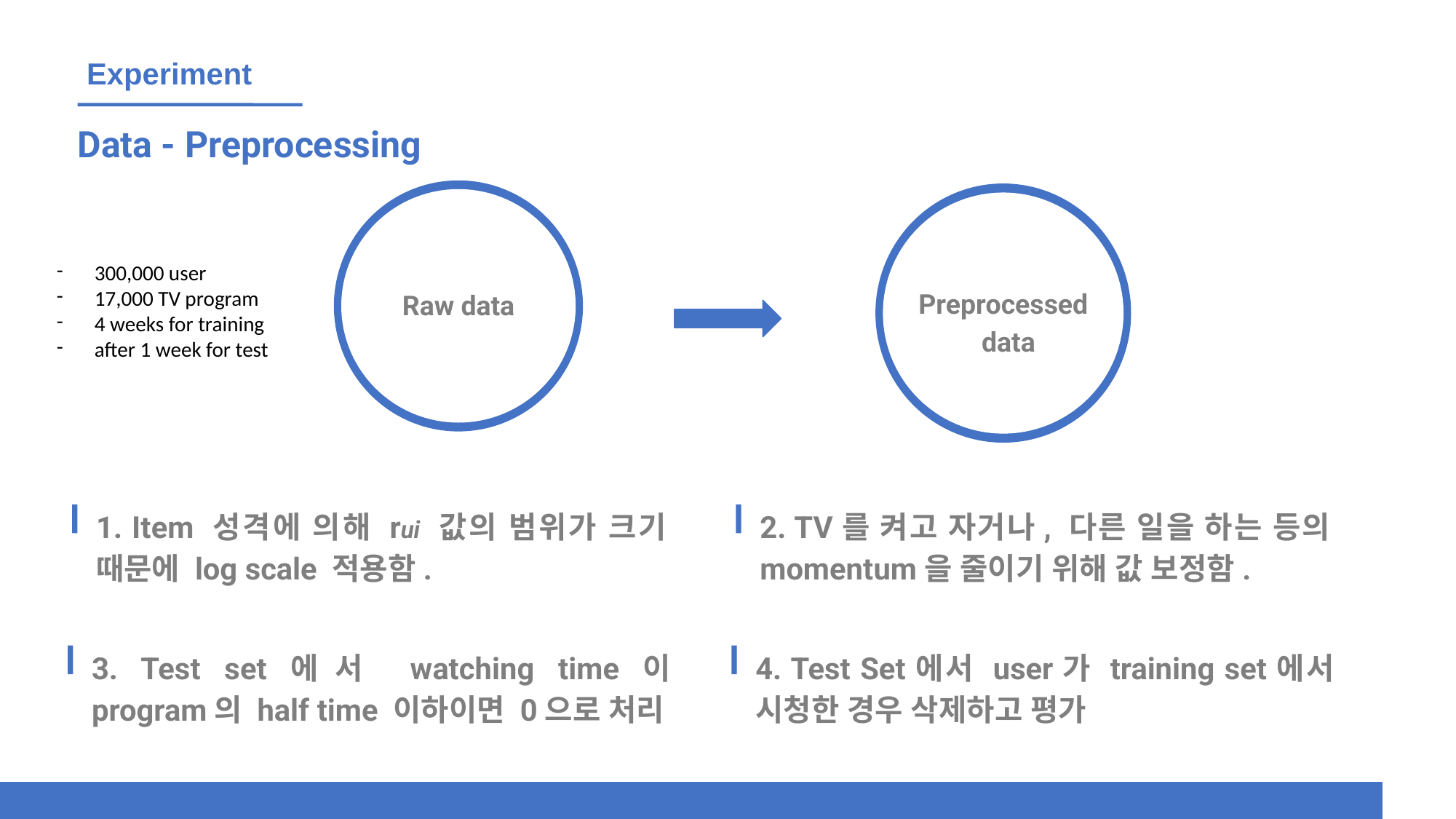

Experiment
Data - Preprocessing

Raw data

Preprocessed data
300,000 user
17,000 TV program
4 weeks for training
after 1 week for test

2. TV를 켜고 자거나, 다른 일을 하는 등의 momentum을 줄이기 위해 값 보정함.

1. Item 성격에 의해 rui 값의 범위가 크기 때문에 log scale 적용함.

3. Test set에서 watching time이 program의 half time 이하이면 0으로 처리

4. Test Set에서 user가 training set에서 시청한 경우 삭제하고 평가